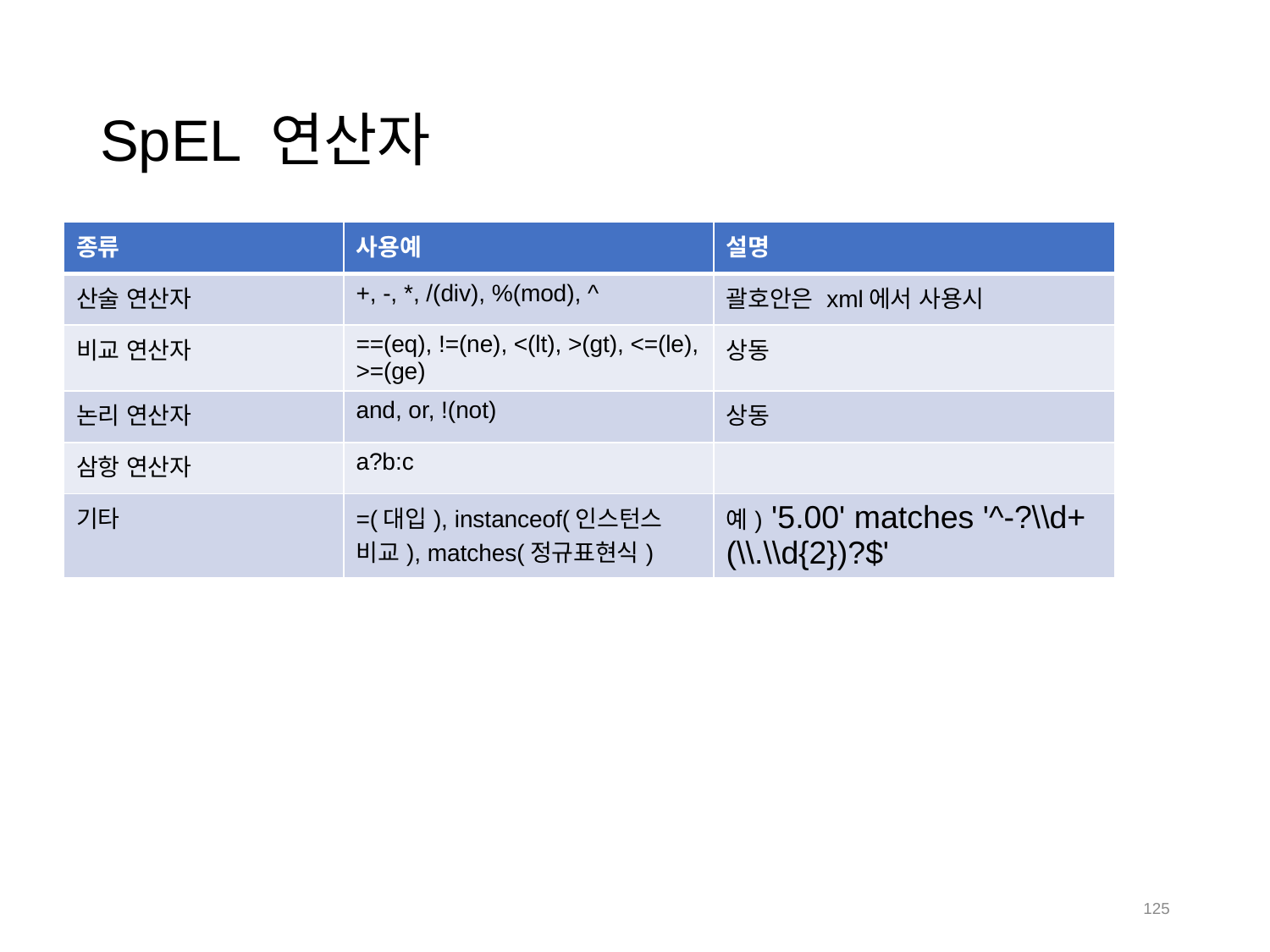

# SpEL 연산자
| 종류 | 사용예 | 설명 |
| --- | --- | --- |
| 산술 연산자 | +, -, \*, /(div), %(mod), ^ | 괄호안은 xml에서 사용시 |
| 비교 연산자 | ==(eq), !=(ne), <(lt), >(gt), <=(le), >=(ge) | 상동 |
| 논리 연산자 | and, or, !(not) | 상동 |
| 삼항 연산자 | a?b:c |  |
| 기타 | =(대입), instanceof(인스턴스 비교), matches(정규표현식) | 예) '5.00' matches '^-?\\d+(\\.\\d{2})?$' |
125